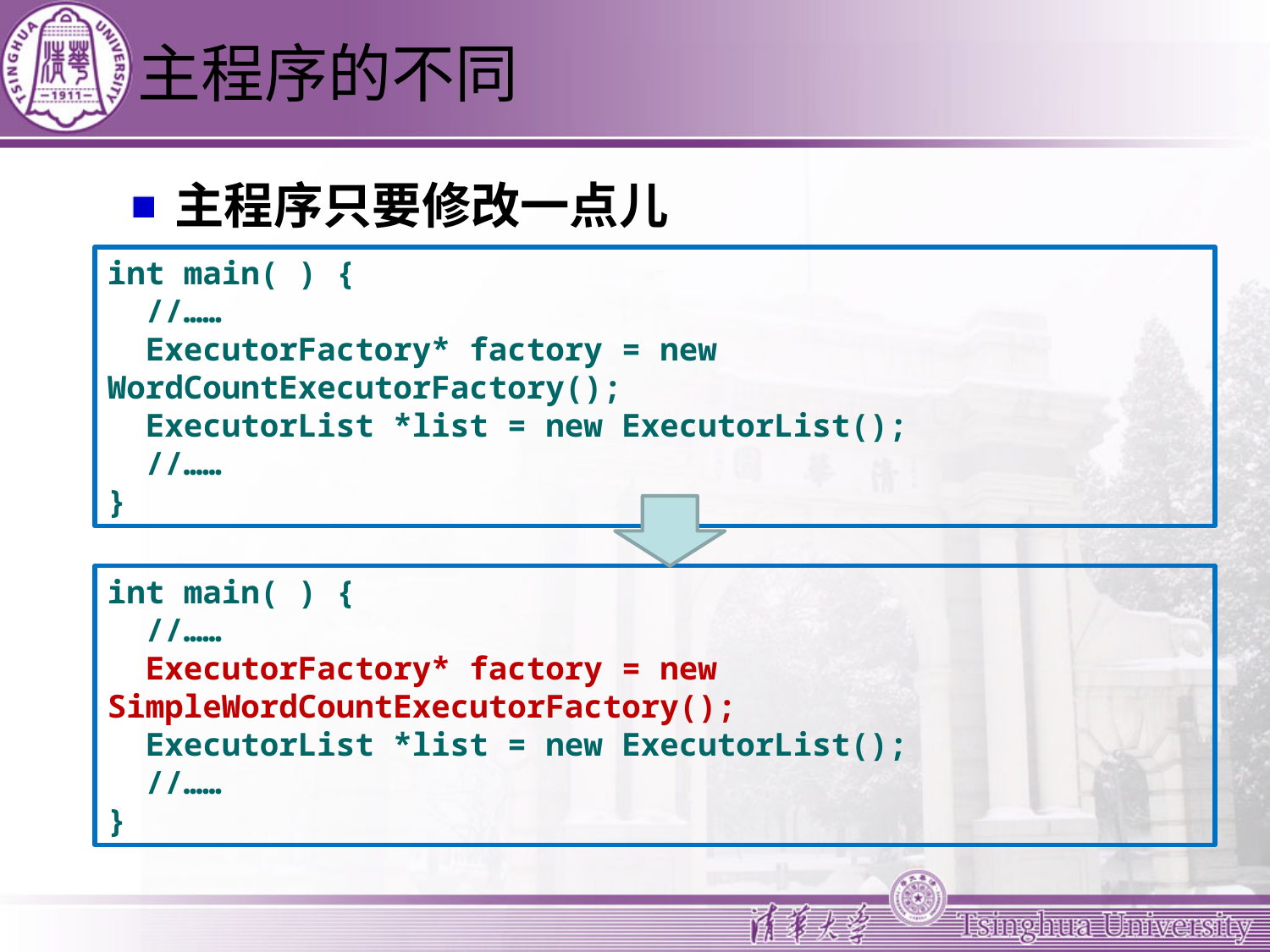

# 主程序的不同
主程序只要修改一点儿
int main( ) {
  //……
  ExecutorFactory* factory = new WordCountExecutorFactory();
  ExecutorList *list = new ExecutorList();
  //……
}

int main( ) {
  //……
  ExecutorFactory* factory = new SimpleWordCountExecutorFactory();
  ExecutorList *list = new ExecutorList();
  //……
}